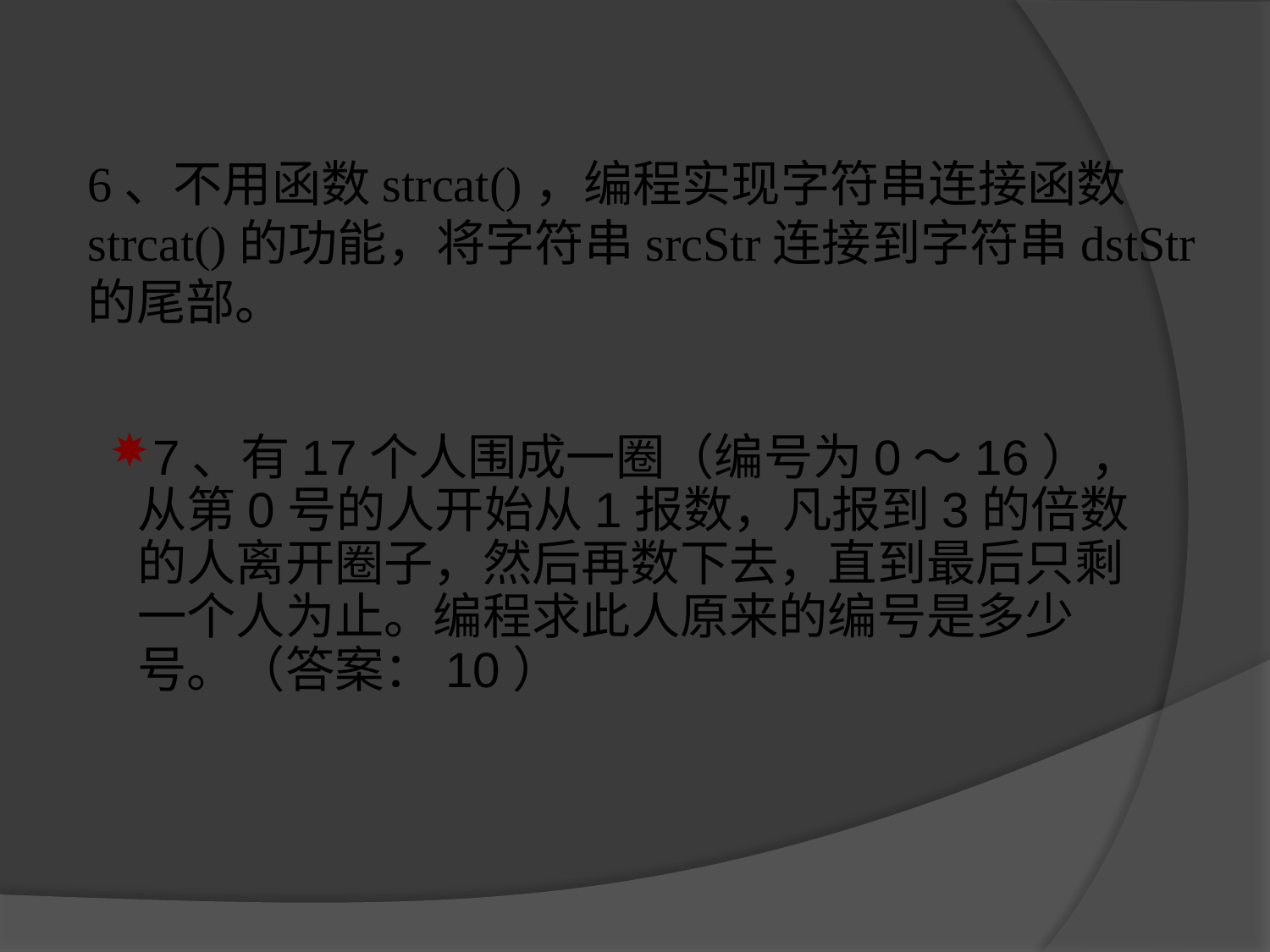

6、不用函数strcat()，编程实现字符串连接函数strcat()的功能，将字符串srcStr连接到字符串dstStr的尾部。
7、有17个人围成一圈（编号为0～16），从第0号的人开始从1报数，凡报到3的倍数的人离开圈子，然后再数下去，直到最后只剩一个人为止。编程求此人原来的编号是多少号。（答案：10）